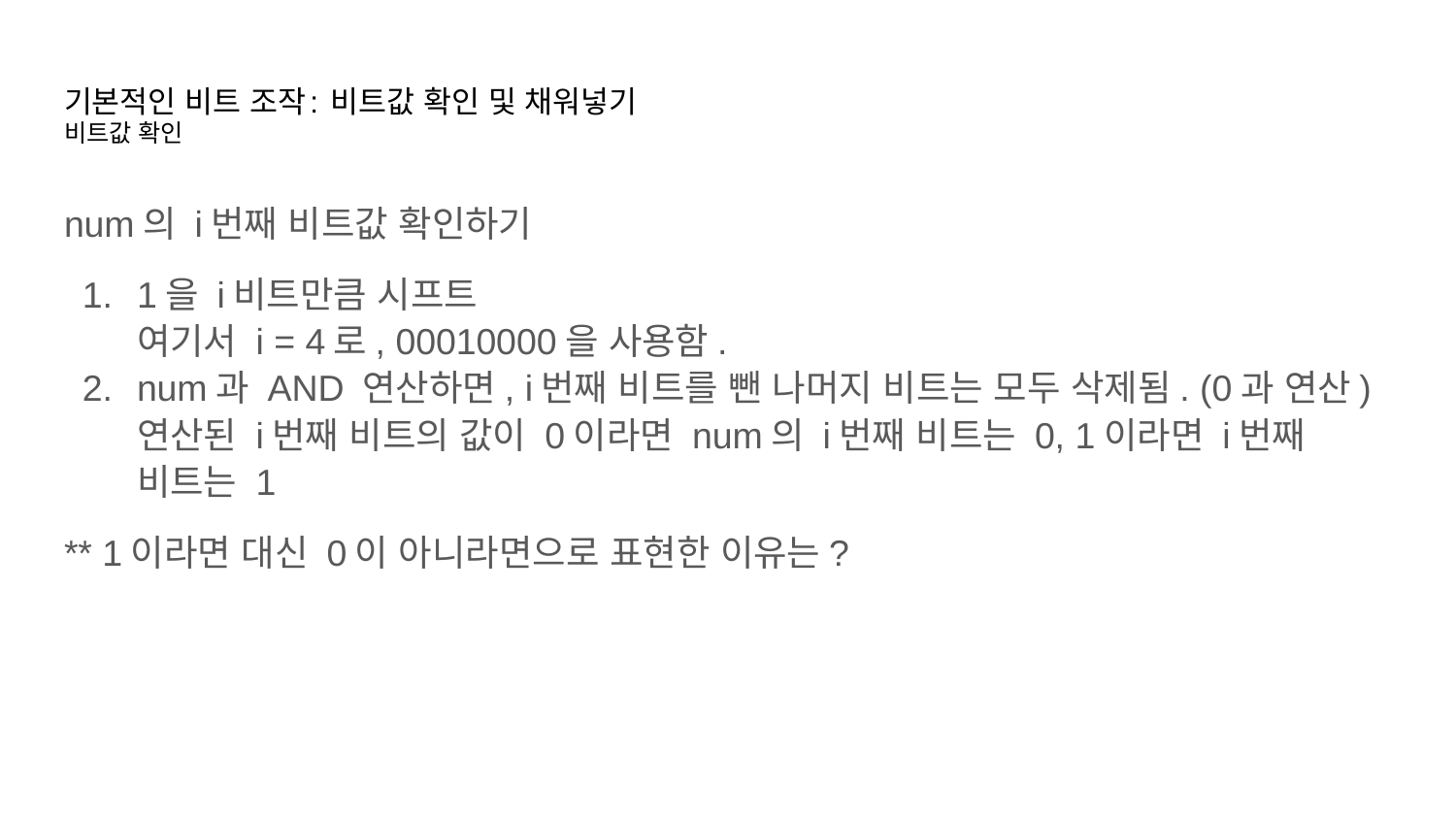

# 기본적인 비트 조작: 비트값 확인 및 채워넣기 비트값 확인
num의 i번째 비트값 확인하기
1을 i비트만큼 시프트
여기서 i = 4로, 00010000을 사용함.
num과 AND 연산하면, i번째 비트를 뺀 나머지 비트는 모두 삭제됨. (0과 연산)
연산된 i번째 비트의 값이 0이라면 num의 i번째 비트는 0, 1이라면 i번째 비트는 1
** 1이라면 대신 0이 아니라면으로 표현한 이유는?